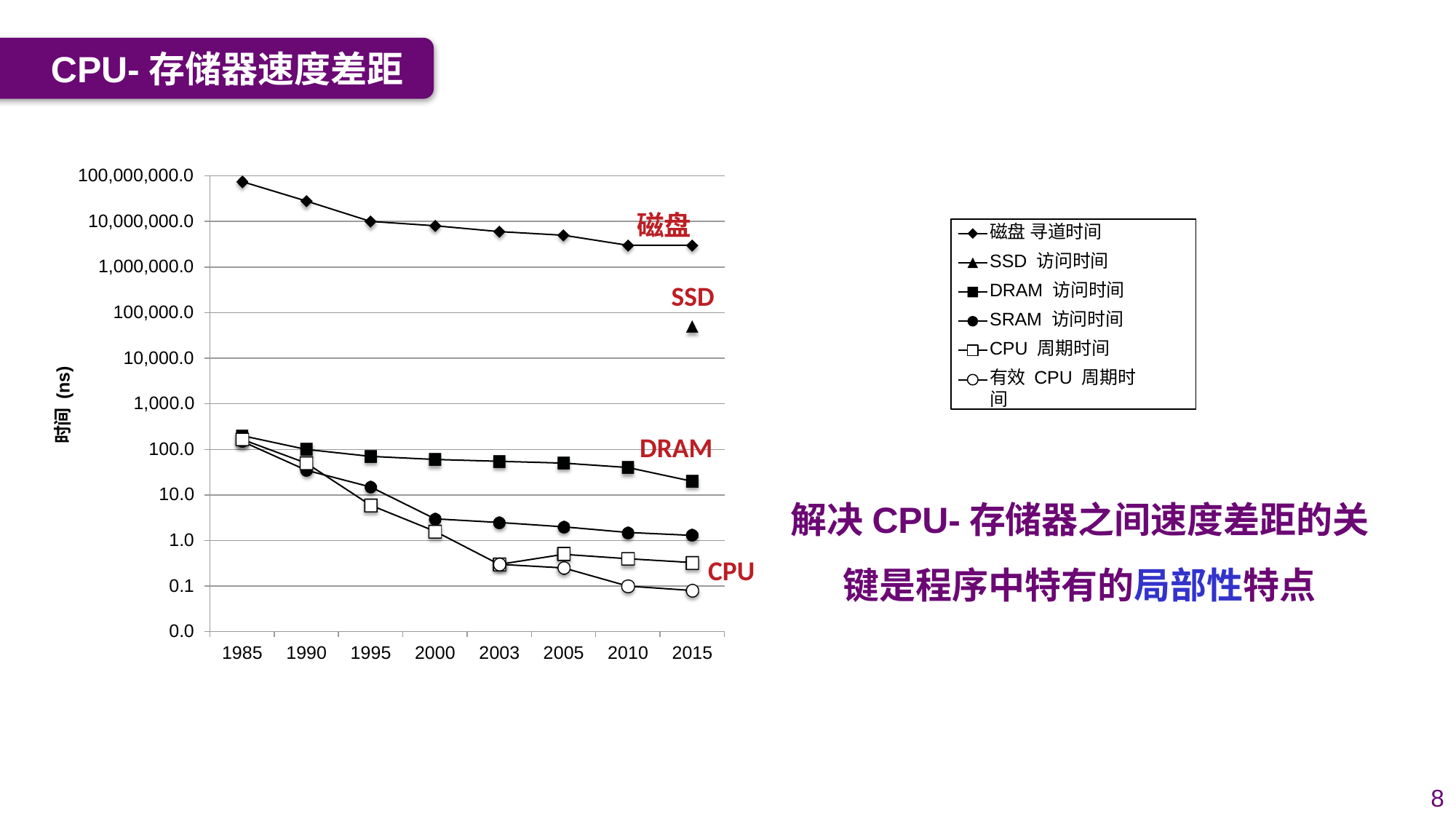

CPU-存储器速度差距
100,000,000.0

磁盘
10,000,000.0

磁盘 寻道时间
SSD 访问时间
DRAM 访问时间  SRAM 访问时间  CPU 周期时间
有效 CPU 周期时间

1,000,000.0

SSD
100,000.0

10,000.0

时间 (ns)
1,000.0

DRAM

100.0

解决CPU-存储器之间速度差距的关键是程序中特有的局部性特点

10.0

1.0

CPU

0.1

0.0

1985
1990
1995
2000
2003
2005
2010
2015
8